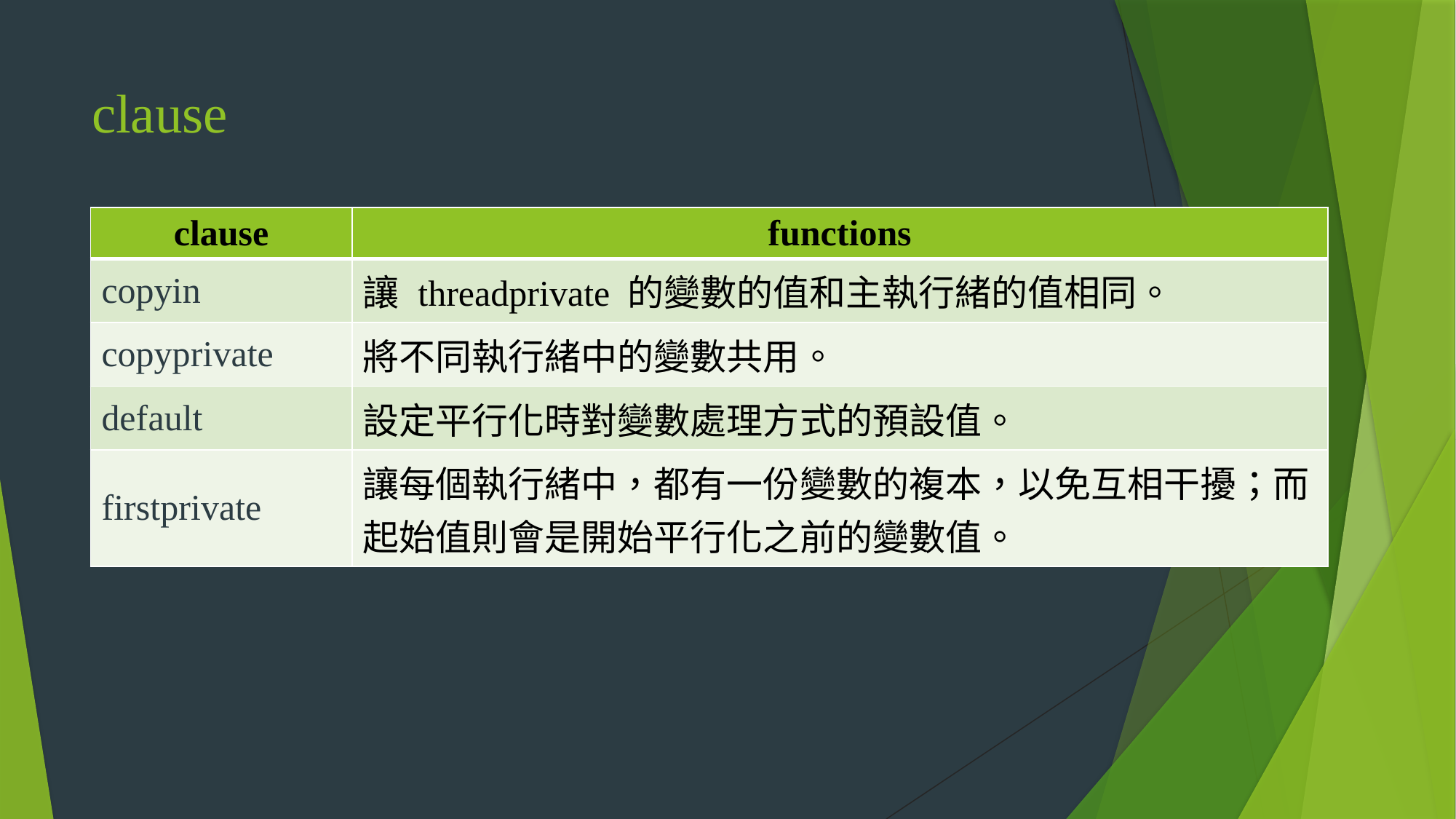

# clause
| clause | functions |
| --- | --- |
| copyin | 讓 threadprivate 的變數的值和主執行緒的值相同。 |
| copyprivate | 將不同執行緒中的變數共用。 |
| default | 設定平行化時對變數處理方式的預設值。 |
| firstprivate | 讓每個執行緒中，都有一份變數的複本，以免互相干擾；而起始值則會是開始平行化之前的變數值。 |